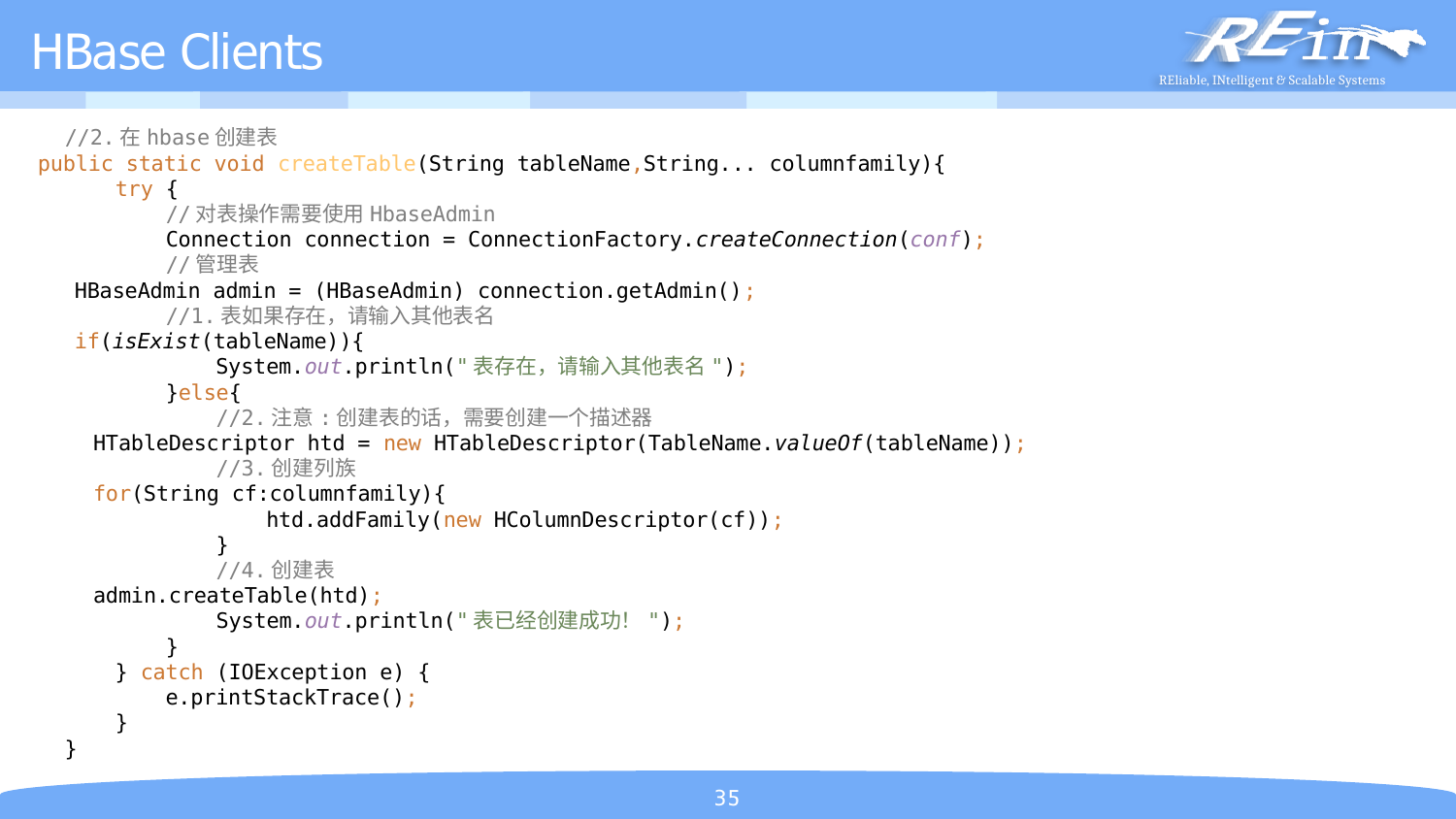

# HBase Clients
    //2.在hbase创建表
    public static void createTable(String tableName,String... columnfamily){
        try {
            //对表操作需要使用HbaseAdmin
            Connection connection = ConnectionFactory.createConnection(conf);
            //管理表
            HBaseAdmin admin = (HBaseAdmin) connection.getAdmin();
            //1.表如果存在，请输入其他表名
            if(isExist(tableName)){
                System.out.println("表存在，请输入其他表名");
            }else{
                //2.注意:创建表的话，需要创建一个描述器
                HTableDescriptor htd = new HTableDescriptor(TableName.valueOf(tableName));
                //3.创建列族
                for(String cf:columnfamily){
                    htd.addFamily(new HColumnDescriptor(cf));
                }
                //4.创建表
                admin.createTable(htd);
                System.out.println("表已经创建成功！");
            }
        } catch (IOException e) {
            e.printStackTrace();
        }
    }
35